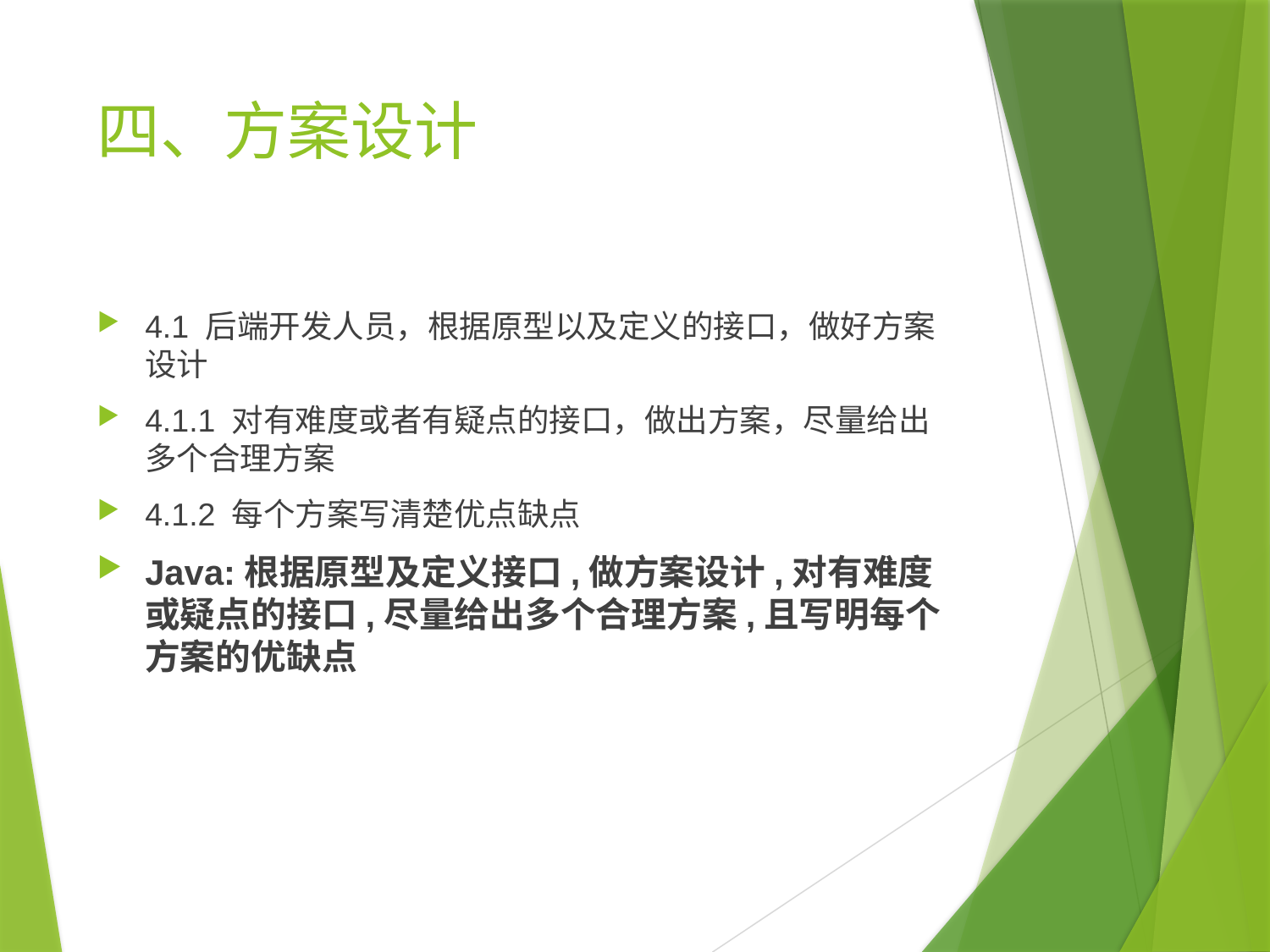

# 四、方案设计
4.1 后端开发人员，根据原型以及定义的接口，做好方案设计
4.1.1 对有难度或者有疑点的接口，做出方案，尽量给出多个合理方案
4.1.2 每个方案写清楚优点缺点
Java:根据原型及定义接口,做方案设计,对有难度或疑点的接口,尽量给出多个合理方案,且写明每个方案的优缺点